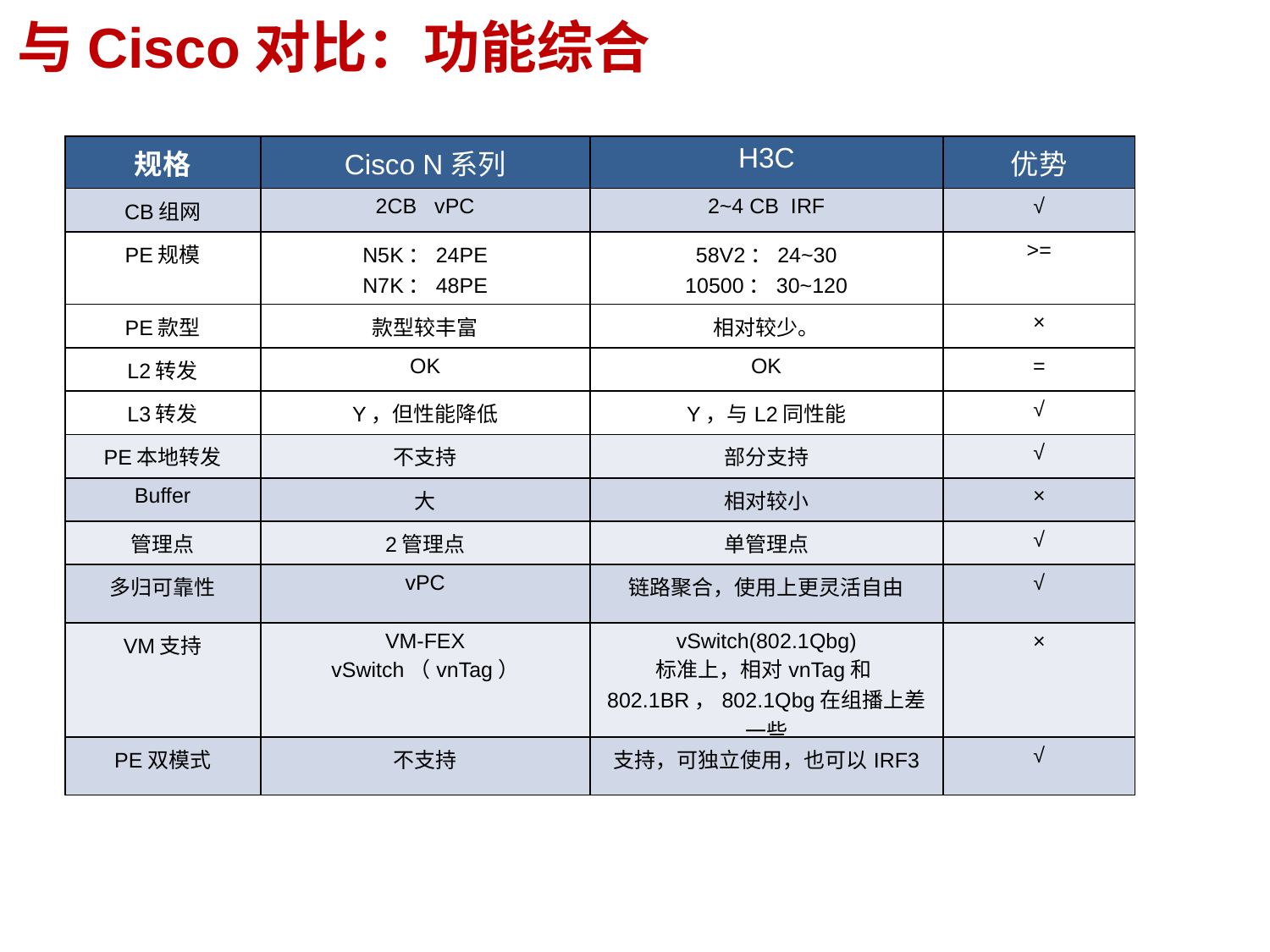

与Cisco对比：功能综合
| 规格 | Cisco N系列 | H3C | 优势 |
| --- | --- | --- | --- |
| CB组网 | 2CB vPC | 2~4 CB IRF | √ |
| PE规模 | N5K：24PE N7K：48PE | 58V2：24~30 10500：30~120 | >= |
| PE款型 | 款型较丰富 | 相对较少。 | × |
| L2转发 | OK | OK | = |
| L3转发 | Y，但性能降低 | Y，与L2同性能 | √ |
| PE本地转发 | 不支持 | 部分支持 | √ |
| Buffer | 大 | 相对较小 | × |
| 管理点 | 2管理点 | 单管理点 | √ |
| 多归可靠性 | vPC | 链路聚合，使用上更灵活自由 | √ |
| VM支持 | VM-FEX vSwitch（vnTag） | vSwitch(802.1Qbg) 标准上，相对vnTag和802.1BR，802.1Qbg在组播上差一些 | × |
| PE双模式 | 不支持 | 支持，可独立使用，也可以IRF3 | √ |